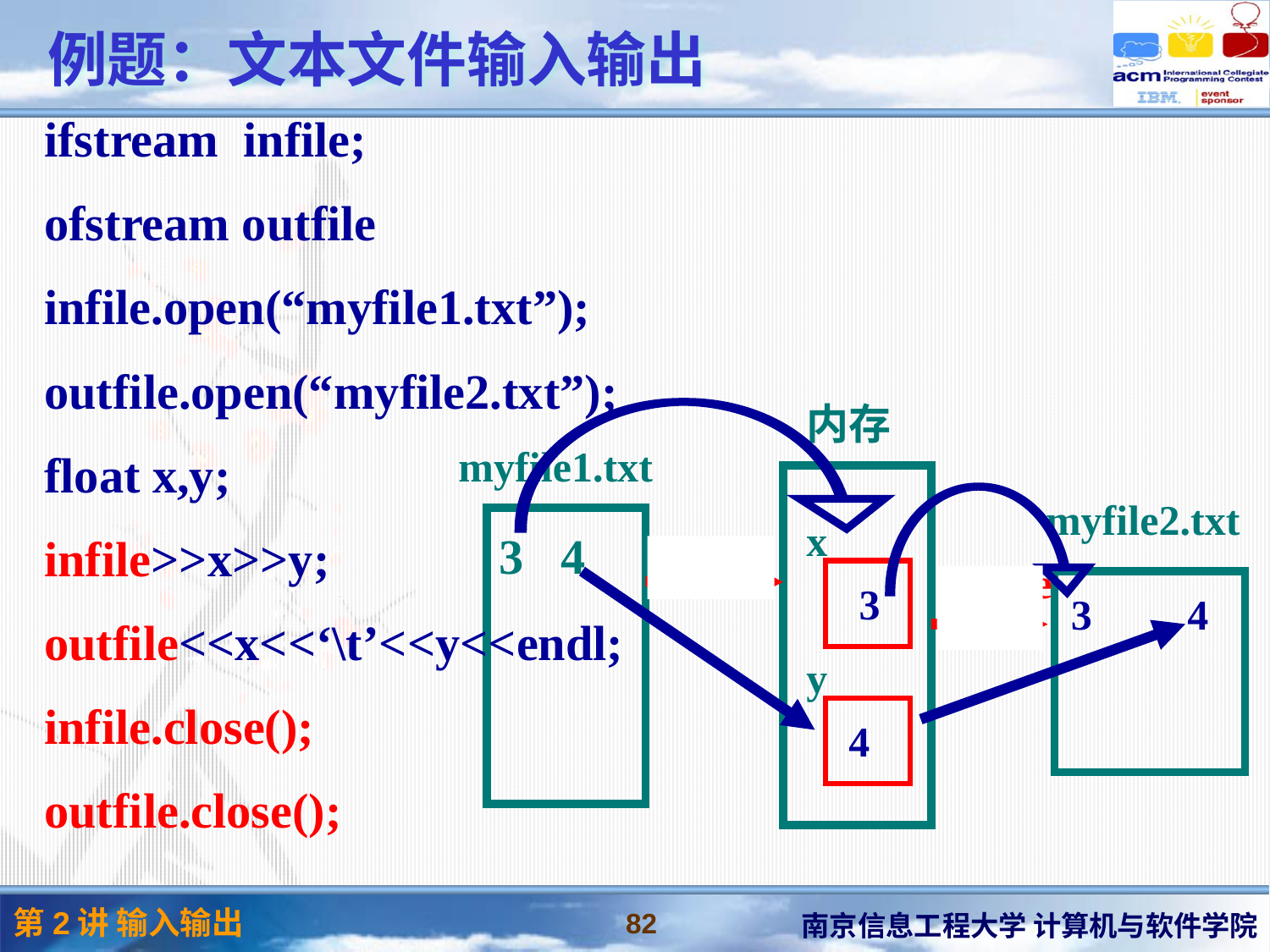

# 例题：文本文件输入输出
ifstream  infile;
ofstream outfile
infile.open(“myfile1.txt”);
outfile.open(“myfile2.txt”);
float x,y;
infile>>x>>y;
outfile<<x<<‘\t’<<y<<endl;
infile.close();
outfile.close();
内存

myfile1.txt

myfile2.txt

x
3   4
infile

outfile

3

3
4

y

4